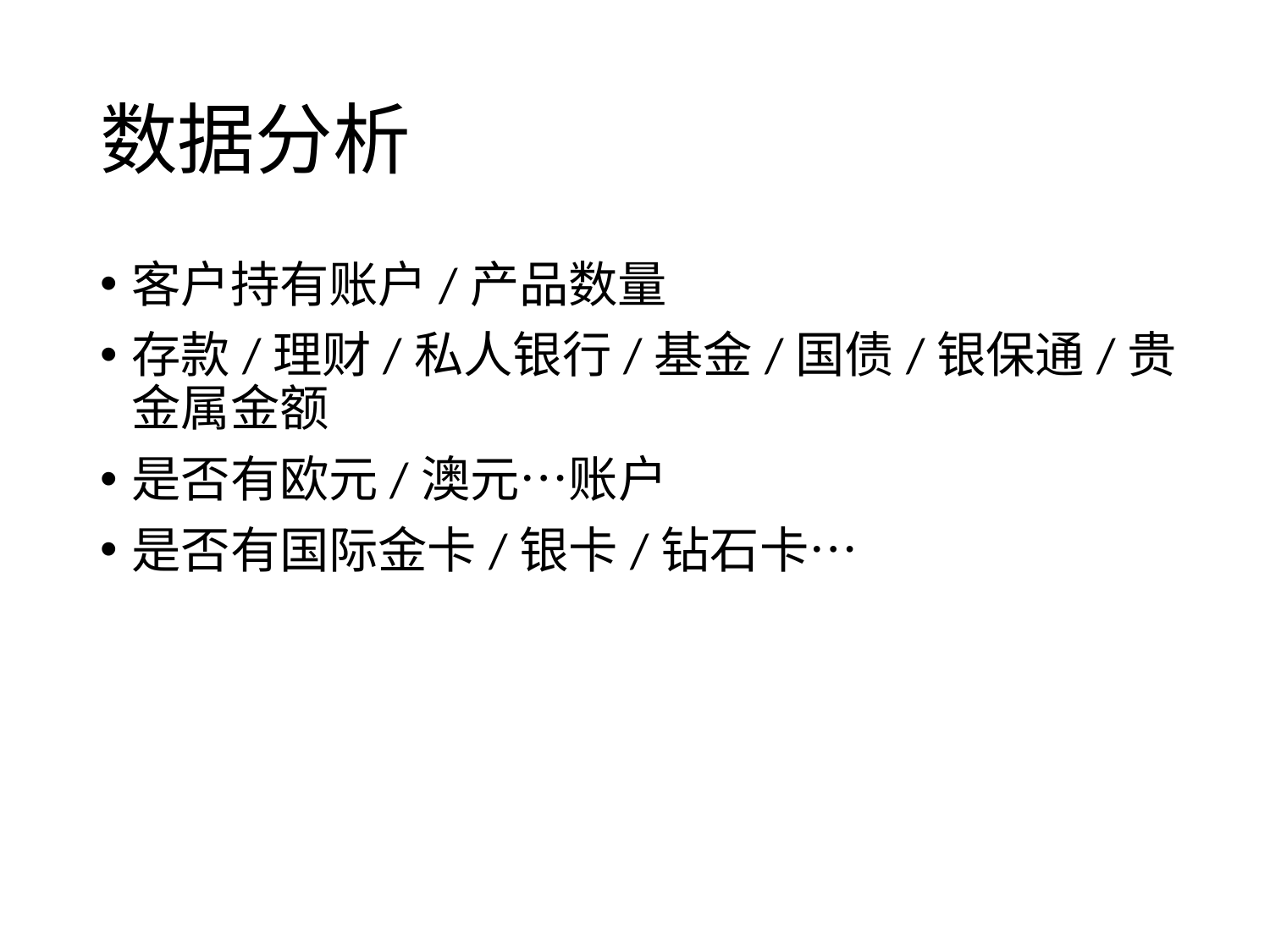

# 数据分析
客户持有账户/产品数量
存款/理财/私人银行/基金/国债/银保通/贵金属金额
是否有欧元/澳元…账户
是否有国际金卡/银卡/钻石卡…